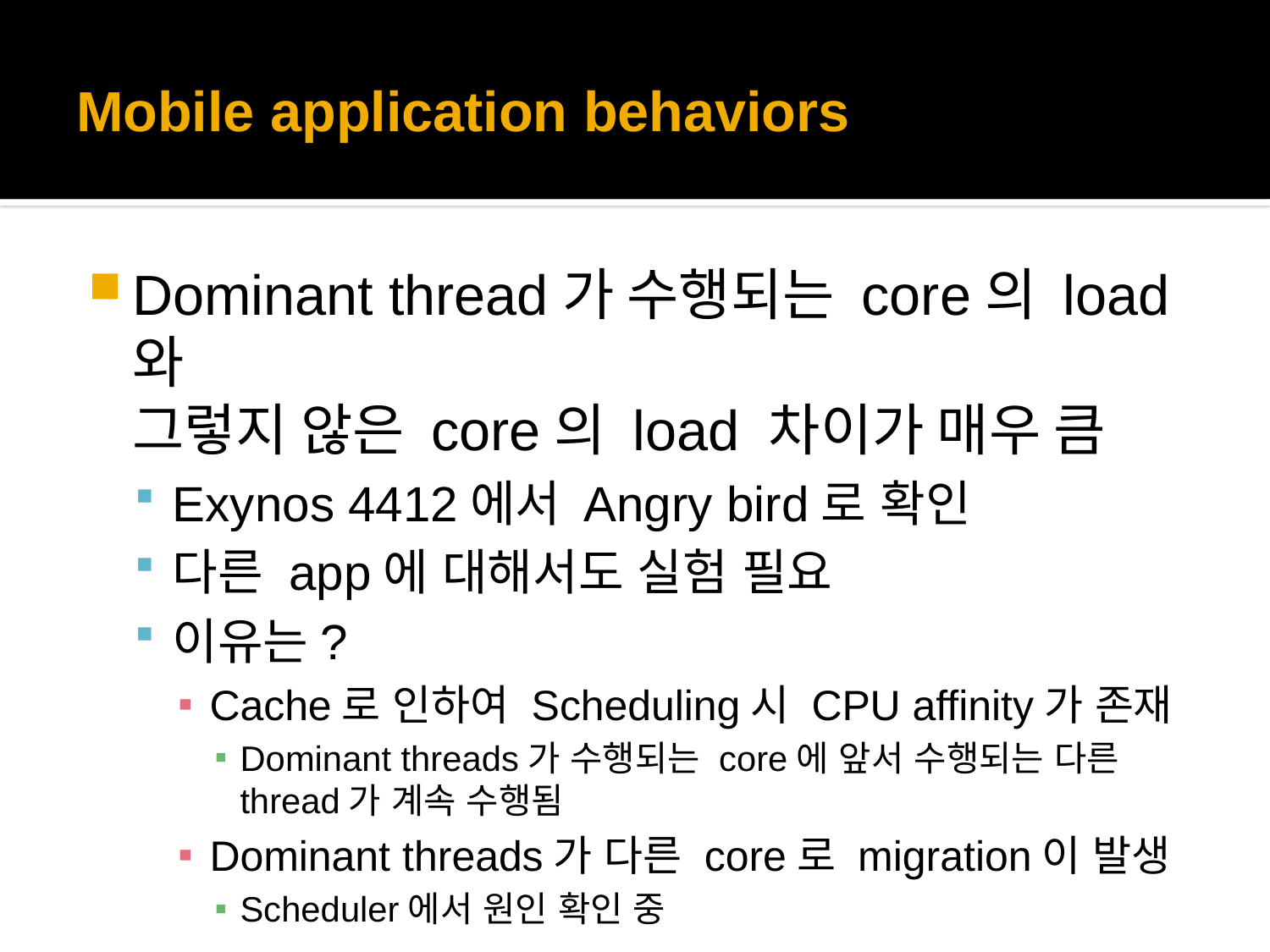

# Mobile application behaviors
Dominant thread가 수행되는 core의 load와
그렇지 않은 core의 load 차이가 매우 큼
Exynos 4412에서 Angry bird로 확인
다른 app에 대해서도 실험 필요
이유는?
Cache로 인하여 Scheduling시 CPU affinity가 존재
Dominant threads가 수행되는 core에 앞서 수행되는 다른 thread가 계속 수행됨
Dominant threads가 다른 core로 migration이 발생
Scheduler에서 원인 확인 중